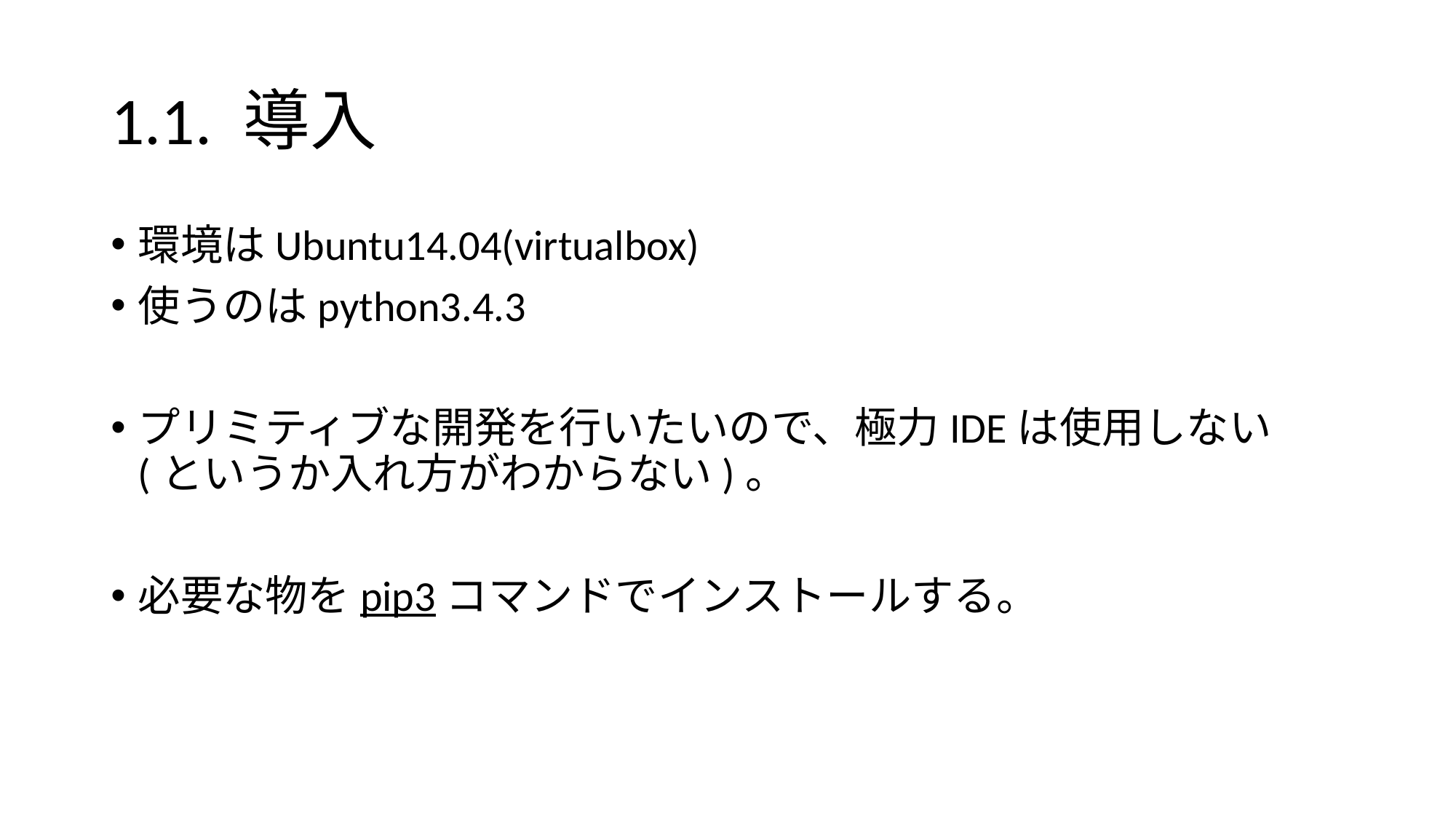

# 1.1. 導入
環境はUbuntu14.04(virtualbox)
使うのはpython3.4.3

プリミティブな開発を行いたいので、極力IDEは使用しない(というか入れ方がわからない)。

必要な物をpip3コマンドでインストールする。